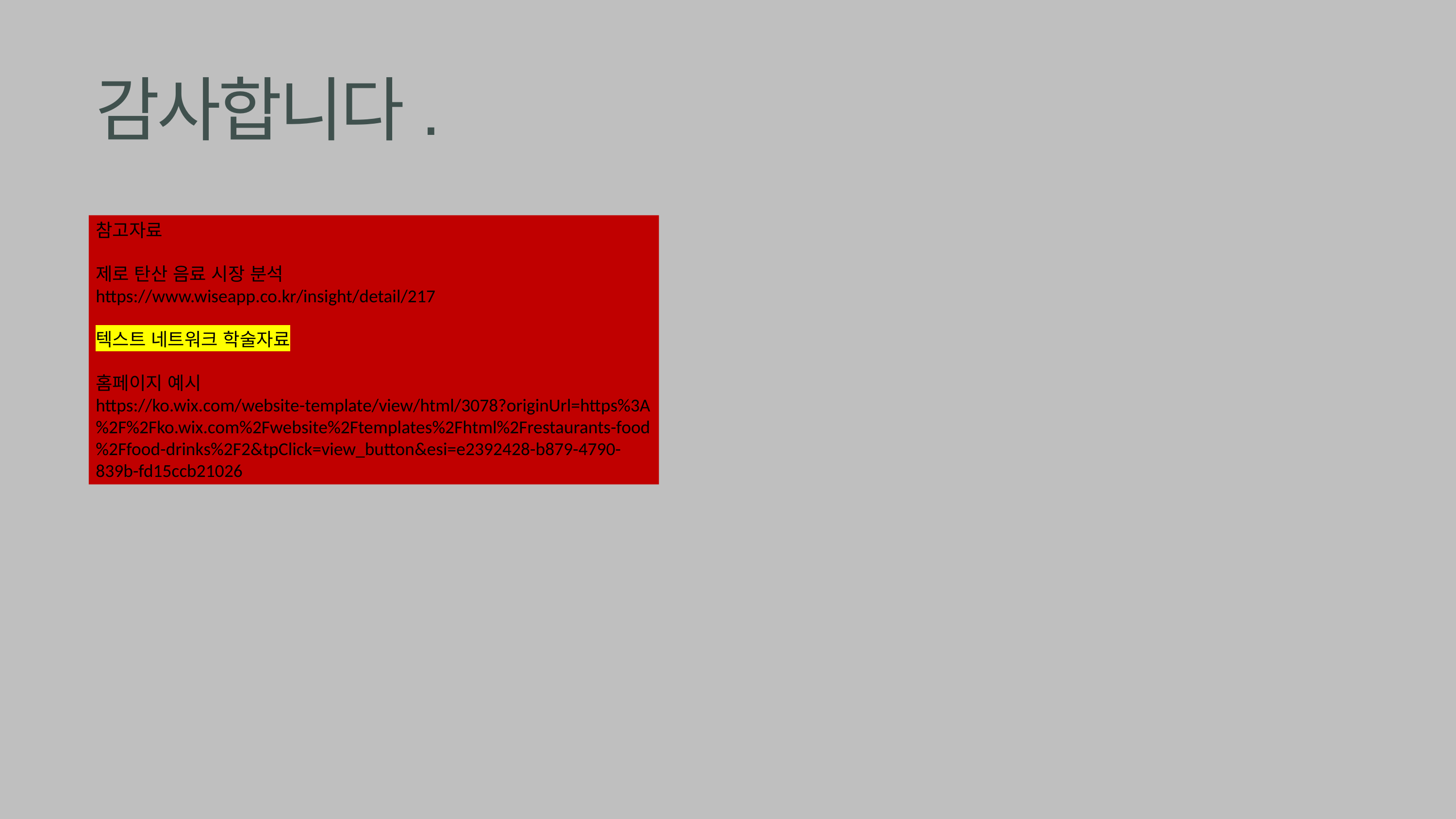

감사합니다.
참고자료

제로 탄산 음료 시장 분석
https://www.wiseapp.co.kr/insight/detail/217

텍스트 네트워크 학술자료

홈페이지 예시
https://ko.wix.com/website-template/view/html/3078?originUrl=https%3A%2F%2Fko.wix.com%2Fwebsite%2Ftemplates%2Fhtml%2Frestaurants-food%2Ffood-drinks%2F2&tpClick=view_button&esi=e2392428-b879-4790-839b-fd15ccb21026